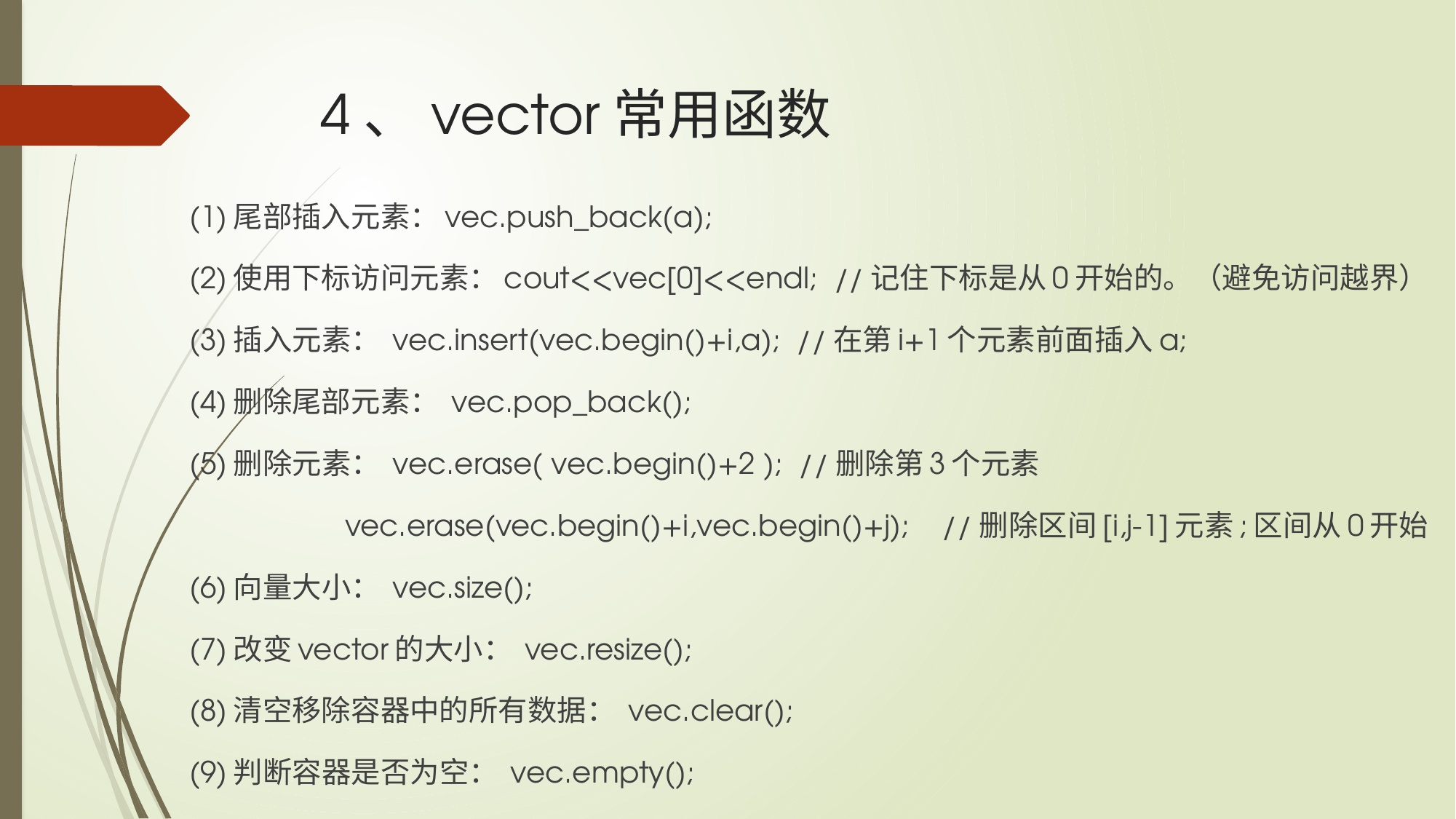

# 4、vector常用函数
(1)尾部插入元素：vec.push_back(a);
(2)使用下标访问元素：cout<<vec[0]<<endl;  //记住下标是从0开始的。（避免访问越界）
(3)插入元素： vec.insert(vec.begin()+i,a);  //在第i+1个元素前面插入a;
(4)删除尾部元素： vec.pop_back();
(5)删除元素： vec.erase( vec.begin()+2 );  //删除第3个元素
                   vec.erase(vec.begin()+i,vec.begin()+j);    //删除区间[i,j-1]元素;区间从0开始
(6)向量大小： vec.size();
(7)改变vector的大小： vec.resize();
(8)清空移除容器中的所有数据： vec.clear();
(9)判断容器是否为空： vec.empty();